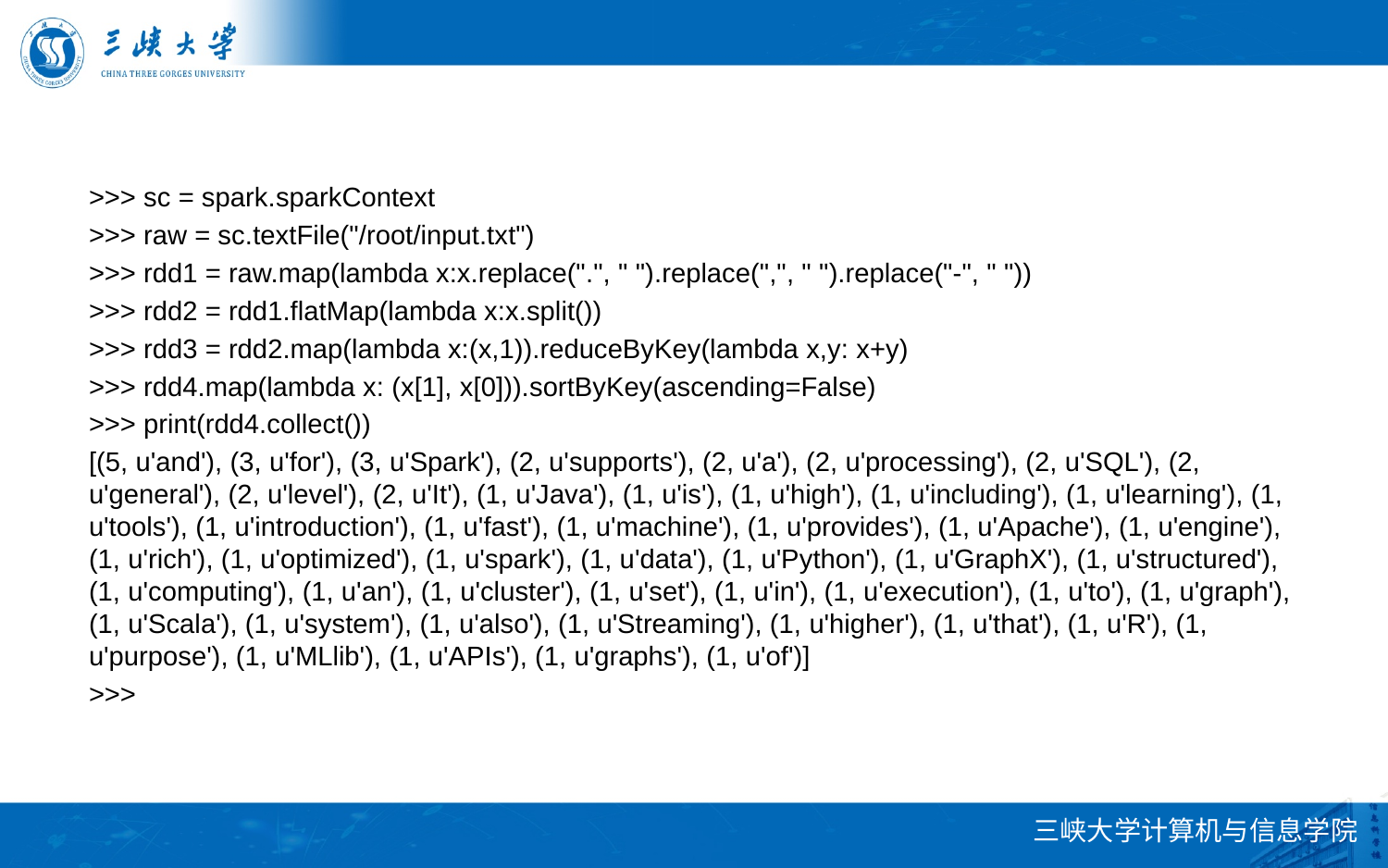

7.4.1 RDD运行原理—引例（词频统计）
# >>> sc = spark.sparkContext
>>> raw = sc.textFile("/root/input.txt")
>>> rdd1 = raw.map(lambda x:x.replace(".", " ").replace(",", " ").replace("-", " "))
>>> rdd2 = rdd1.flatMap(lambda x:x.split())
>>> rdd3 = rdd2.map(lambda x:(x,1)).reduceByKey(lambda x,y: x+y)
>>> rdd4.map(lambda x: (x[1], x[0])).sortByKey(ascending=False)
>>> print(rdd4.collect())
[(5, u'and'), (3, u'for'), (3, u'Spark'), (2, u'supports'), (2, u'a'), (2, u'processing'), (2, u'SQL'), (2, u'general'), (2, u'level'), (2, u'It'), (1, u'Java'), (1, u'is'), (1, u'high'), (1, u'including'), (1, u'learning'), (1, u'tools'), (1, u'introduction'), (1, u'fast'), (1, u'machine'), (1, u'provides'), (1, u'Apache'), (1, u'engine'), (1, u'rich'), (1, u'optimized'), (1, u'spark'), (1, u'data'), (1, u'Python'), (1, u'GraphX'), (1, u'structured'), (1, u'computing'), (1, u'an'), (1, u'cluster'), (1, u'set'), (1, u'in'), (1, u'execution'), (1, u'to'), (1, u'graph'), (1, u'Scala'), (1, u'system'), (1, u'also'), (1, u'Streaming'), (1, u'higher'), (1, u'that'), (1, u'R'), (1, u'purpose'), (1, u'MLlib'), (1, u'APIs'), (1, u'graphs'), (1, u'of')]
>>>